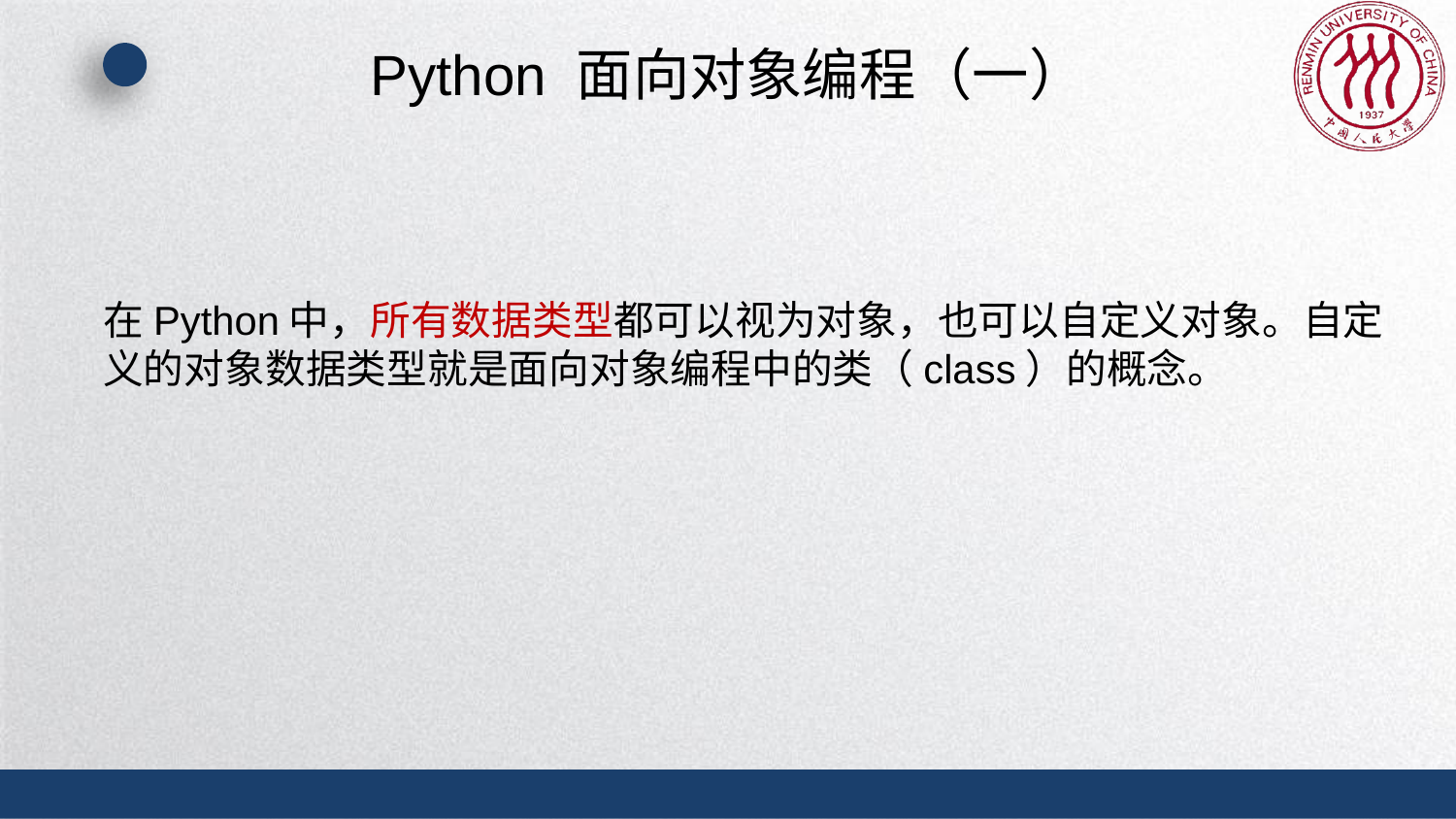

# Python 面向对象编程（一）
在Python中，所有数据类型都可以视为对象，也可以自定义对象。自定义的对象数据类型就是面向对象编程中的类（class）的概念。